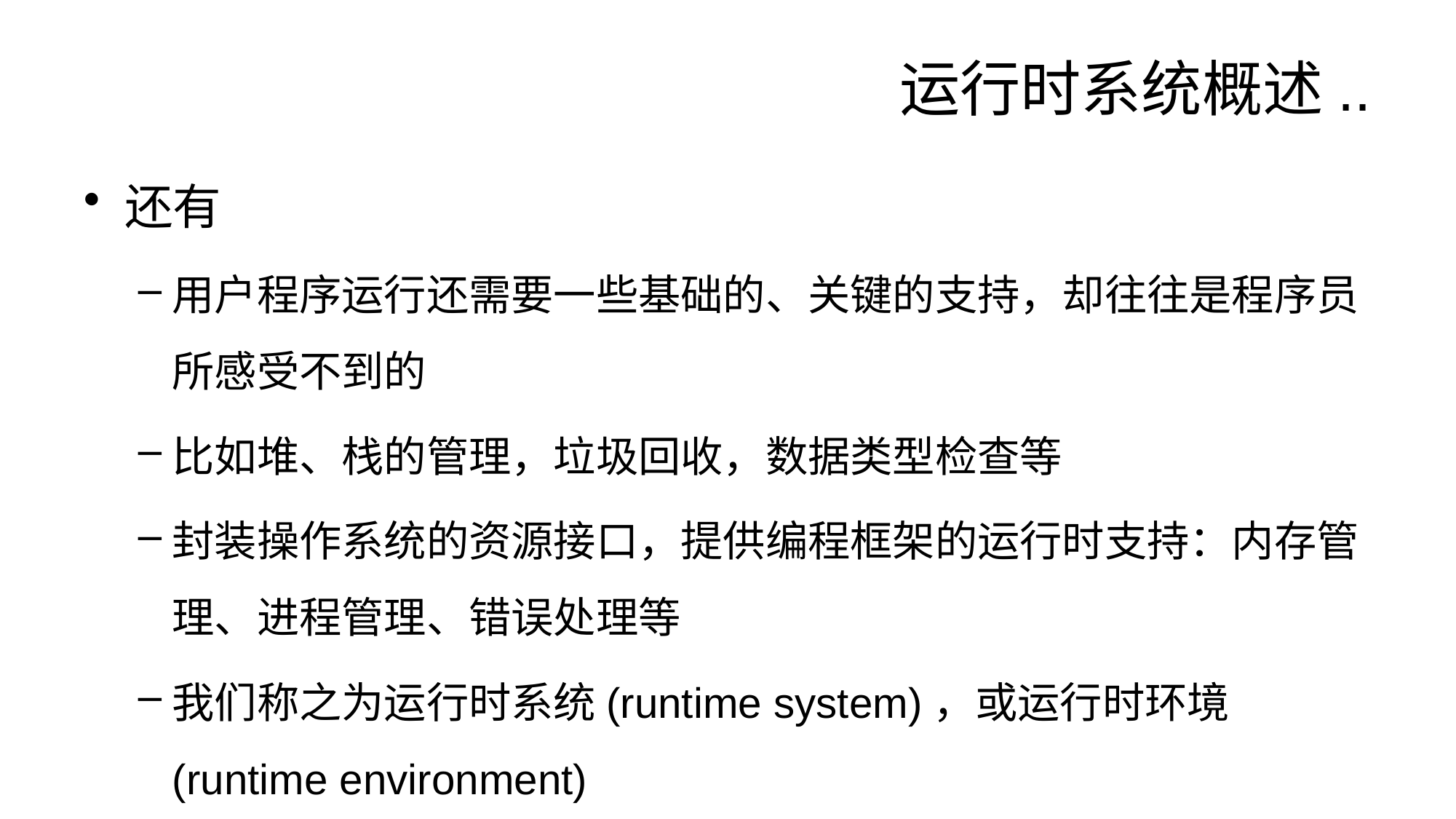

# 运行时系统概述..
还有
用户程序运行还需要一些基础的、关键的支持，却往往是程序员所感受不到的
比如堆、栈的管理，垃圾回收，数据类型检查等
封装操作系统的资源接口，提供编程框架的运行时支持：内存管理、进程管理、错误处理等
我们称之为运行时系统(runtime system)，或运行时环境(runtime environment)